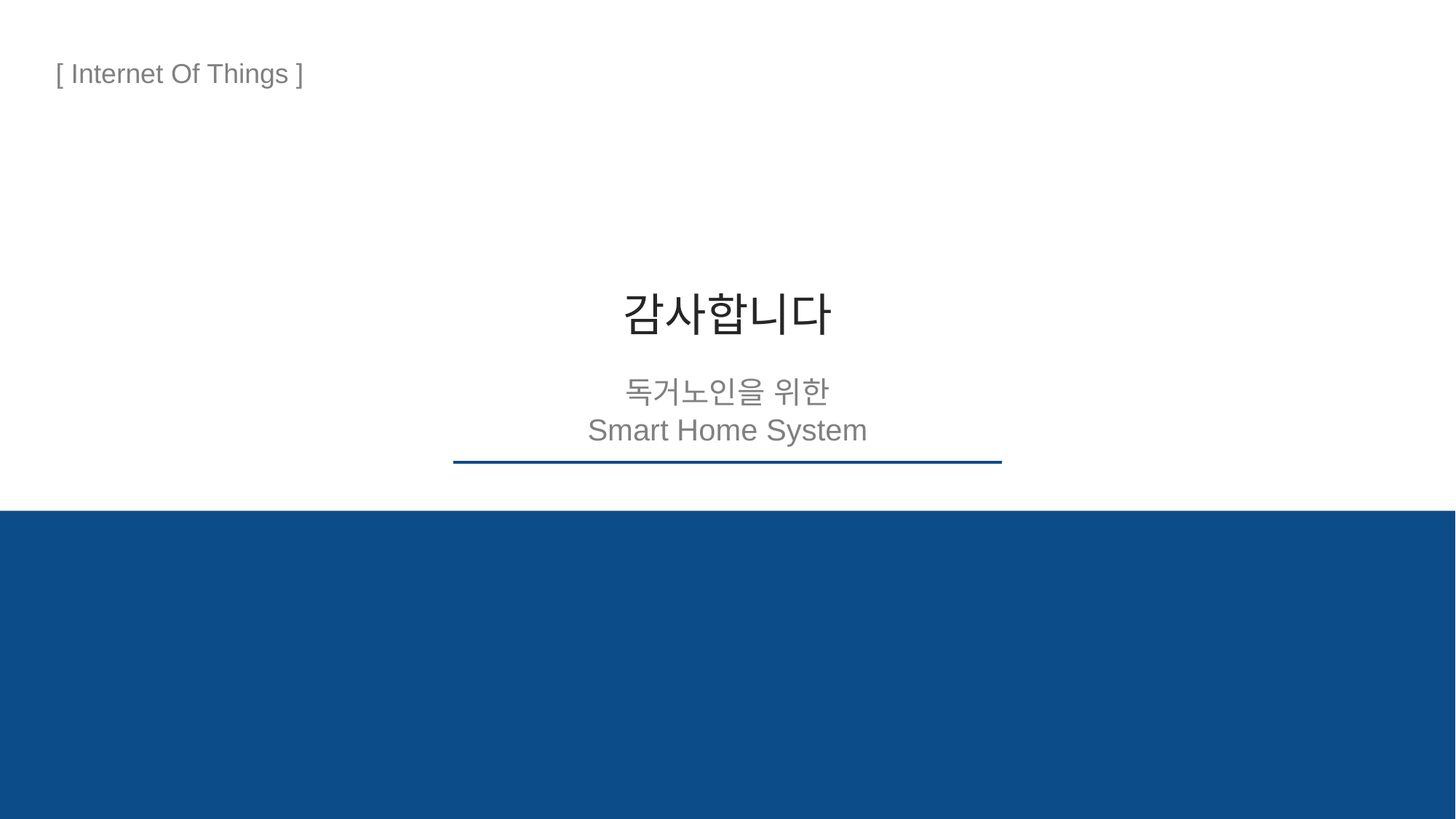

[ Internet Of Things ]
감사합니다
독거노인을 위한
Smart Home System

컴퓨터공학과
20134824 김민석
최동민 교수